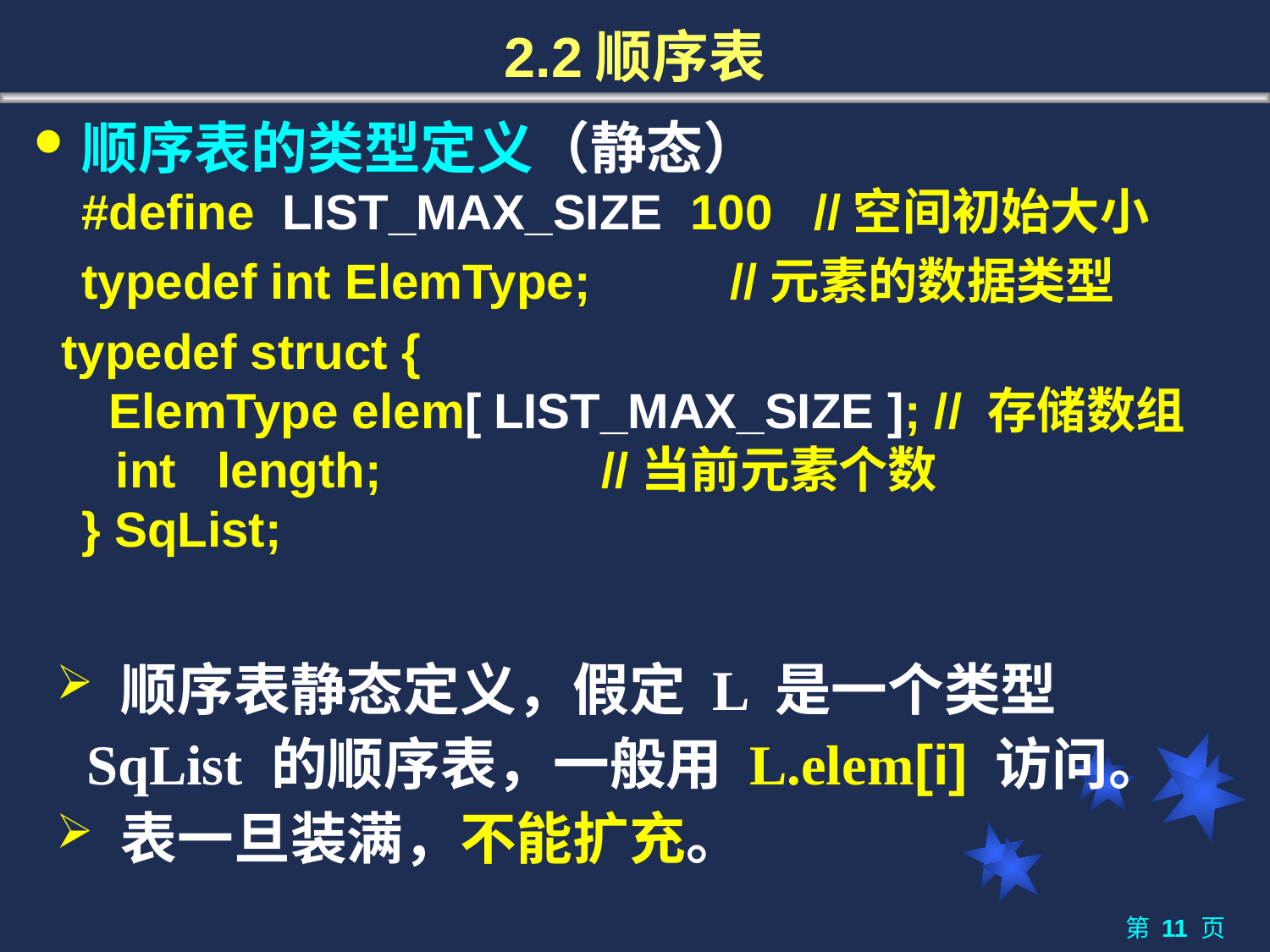

# 2.2顺序表
顺序表的类型定义（静态）
#define  LIST_MAX_SIZE  100   //空间初始大小
	typedef int ElemType;    	 //元素的数据类型
  typedef struct {
  ElemType elem[ LIST_MAX_SIZE ]; // 存储数组
  int   length;                //当前元素个数
} SqList;
 顺序表静态定义，假定 L 是一个类型 SqList 的顺序表，一般用 L.elem[i] 访问。
 表一旦装满，不能扩充。
第 11 页